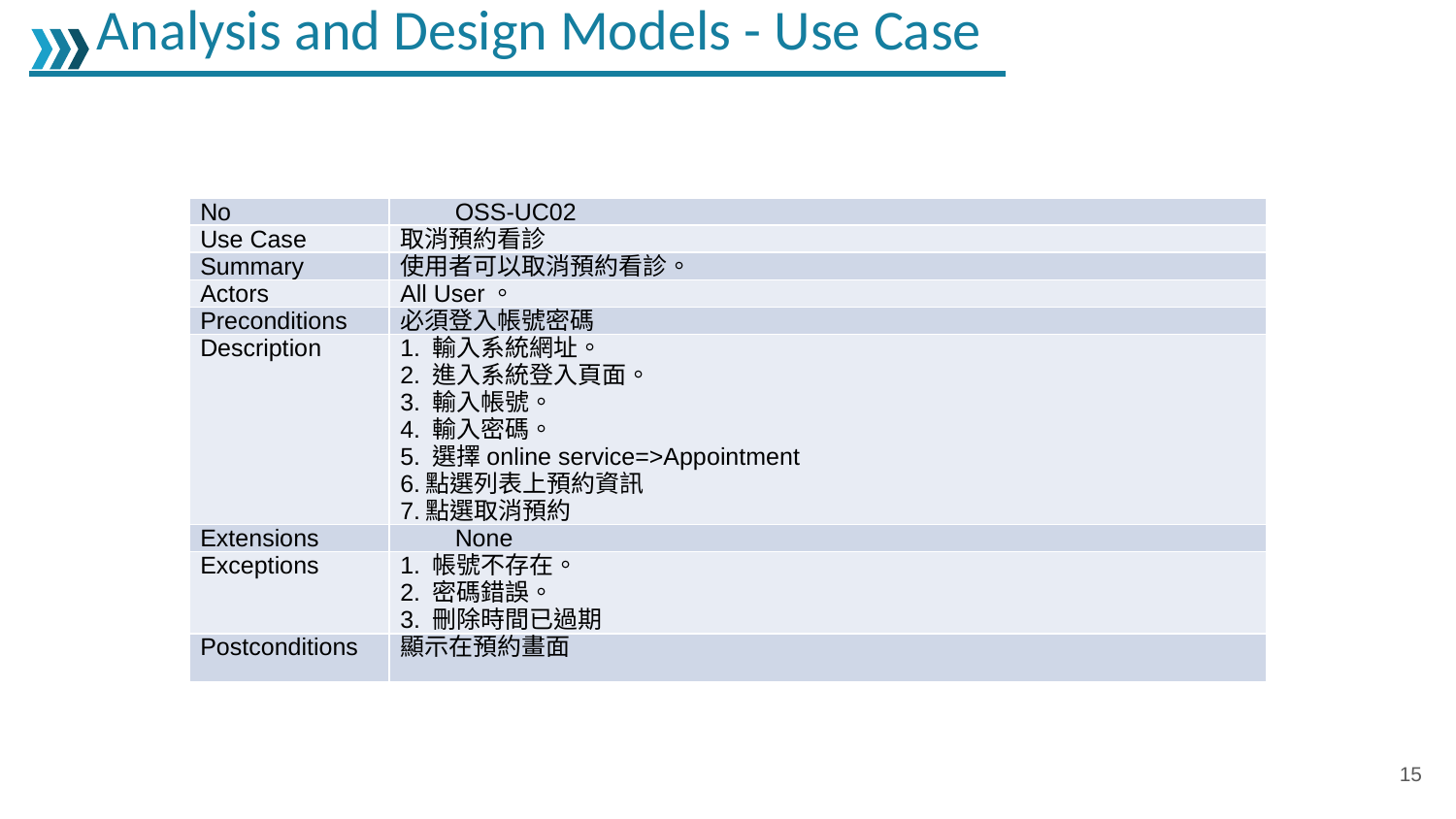

Analysis and Design Models - Use Case

| No | OSS-UC02 |
| --- | --- |
| Use Case | 取消預約看診 |
| Summary | 使用者可以取消預約看診。 |
| Actors | All User。 |
| Preconditions | 必須登入帳號密碼 |
| Description | 1. 輸入系統網址。 2. 進入系統登入頁面。 3. 輸入帳號。 4. 輸入密碼。 5. 選擇online service=>Appointment 6.點選列表上預約資訊 7.點選取消預約 |
| Extensions | None |
| Exceptions | 1. 帳號不存在。 2. 密碼錯誤。 3. 刪除時間已過期 |
| Postconditions | 顯示在預約畫面 |
15